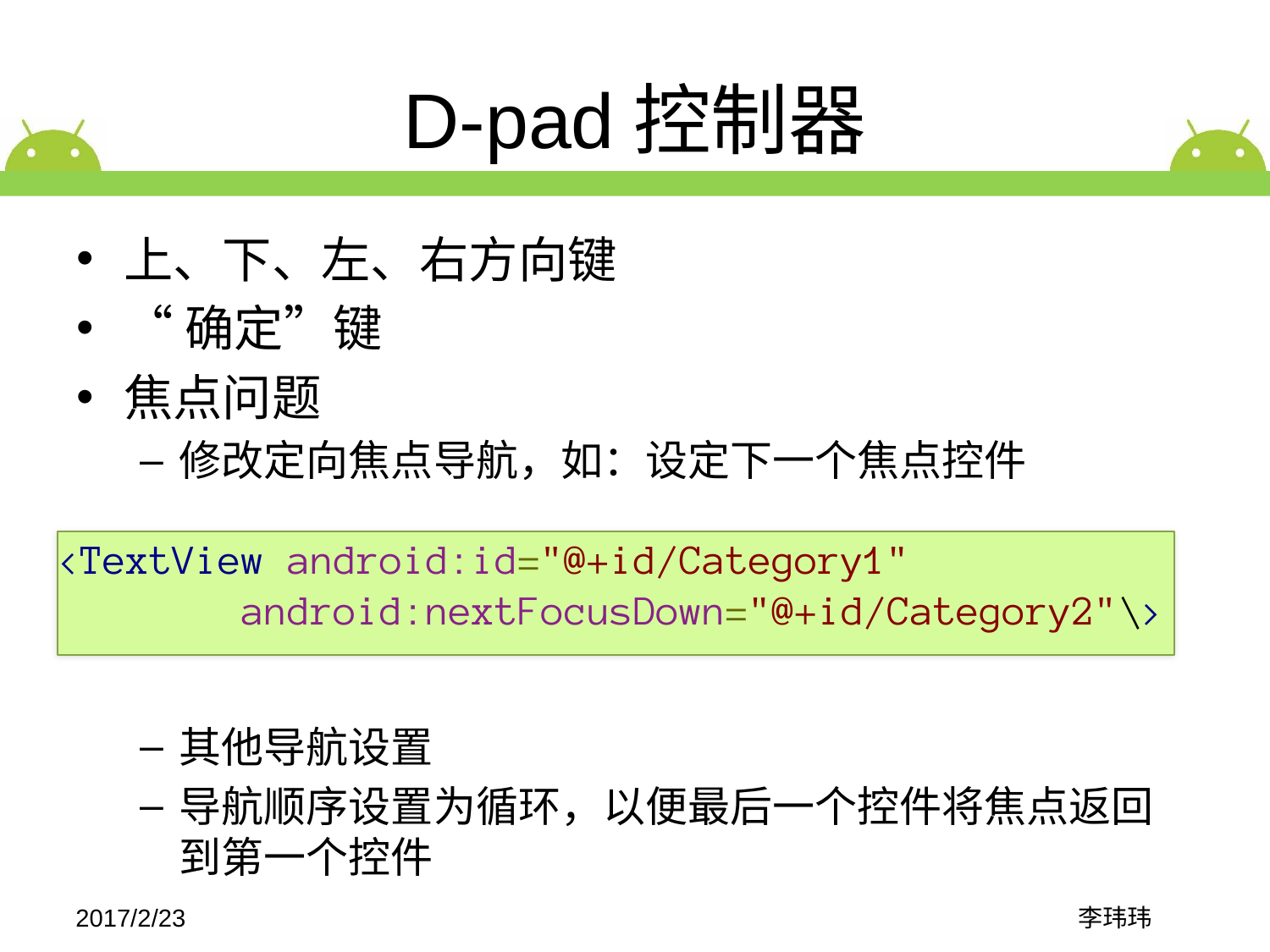

# D-pad控制器
上、下、左、右方向键
“确定”键
焦点问题
修改定向焦点导航，如：设定下一个焦点控件

其他导航设置
导航顺序设置为循环，以便最后一个控件将焦点返回到第一个控件
<TextView android:id="@+id/Category1"
        android:nextFocusDown="@+id/Category2"\>